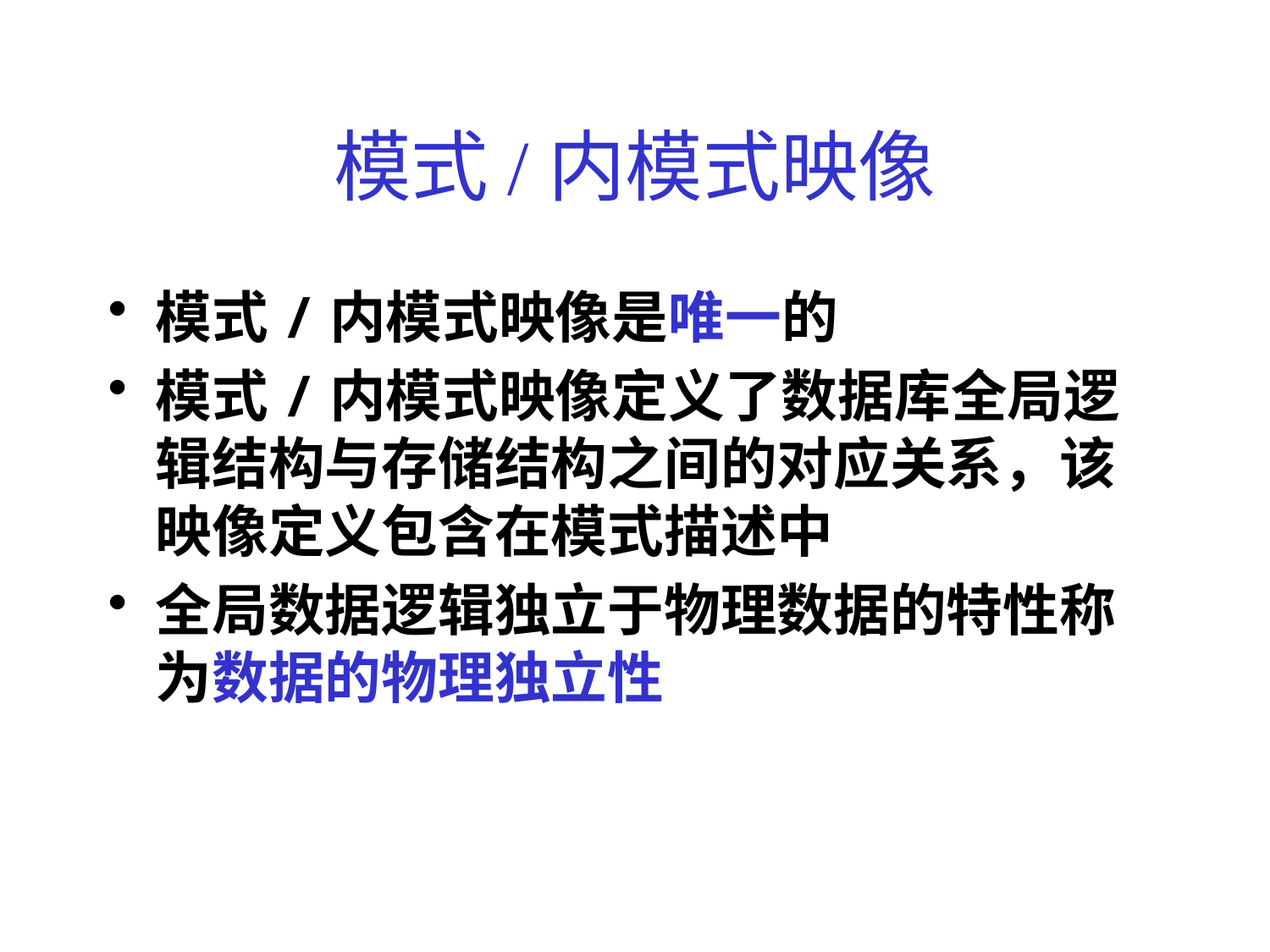

# 模式/内模式映像
模式/内模式映像是唯一的
模式/内模式映像定义了数据库全局逻辑结构与存储结构之间的对应关系，该映像定义包含在模式描述中
全局数据逻辑独立于物理数据的特性称为数据的物理独立性